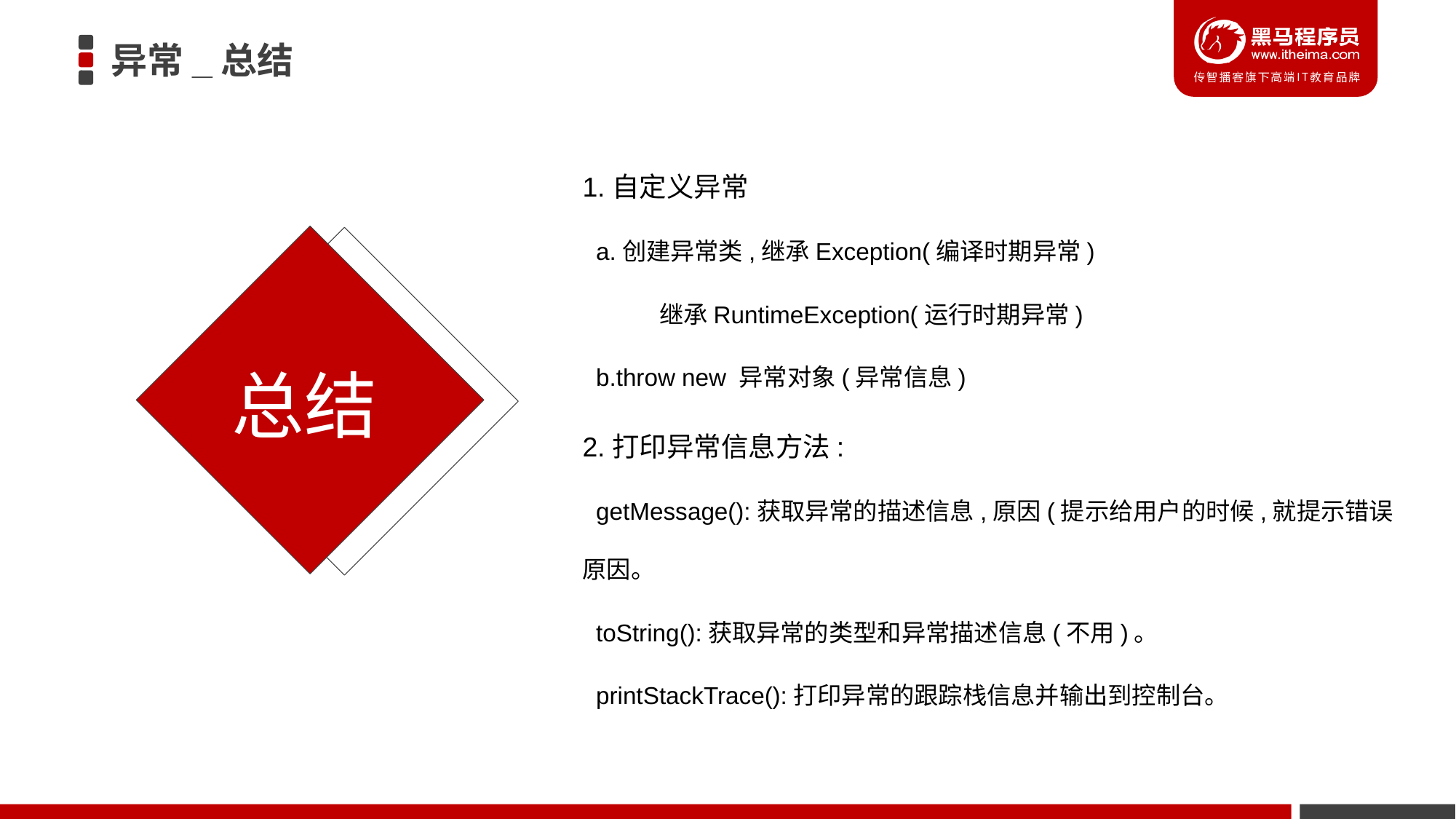

# 异常_总结
1.自定义异常
  a.创建异常类,继承Exception(编译时期异常)
             继承RuntimeException(运行时期异常)
  b.throw new 异常对象(异常信息)
2.打印异常信息方法:
  getMessage():获取异常的描述信息,原因(提示给用户的时候,就提示错误原因。
  toString():获取异常的类型和异常描述信息(不用)。
  printStackTrace():打印异常的跟踪栈信息并输出到控制台。